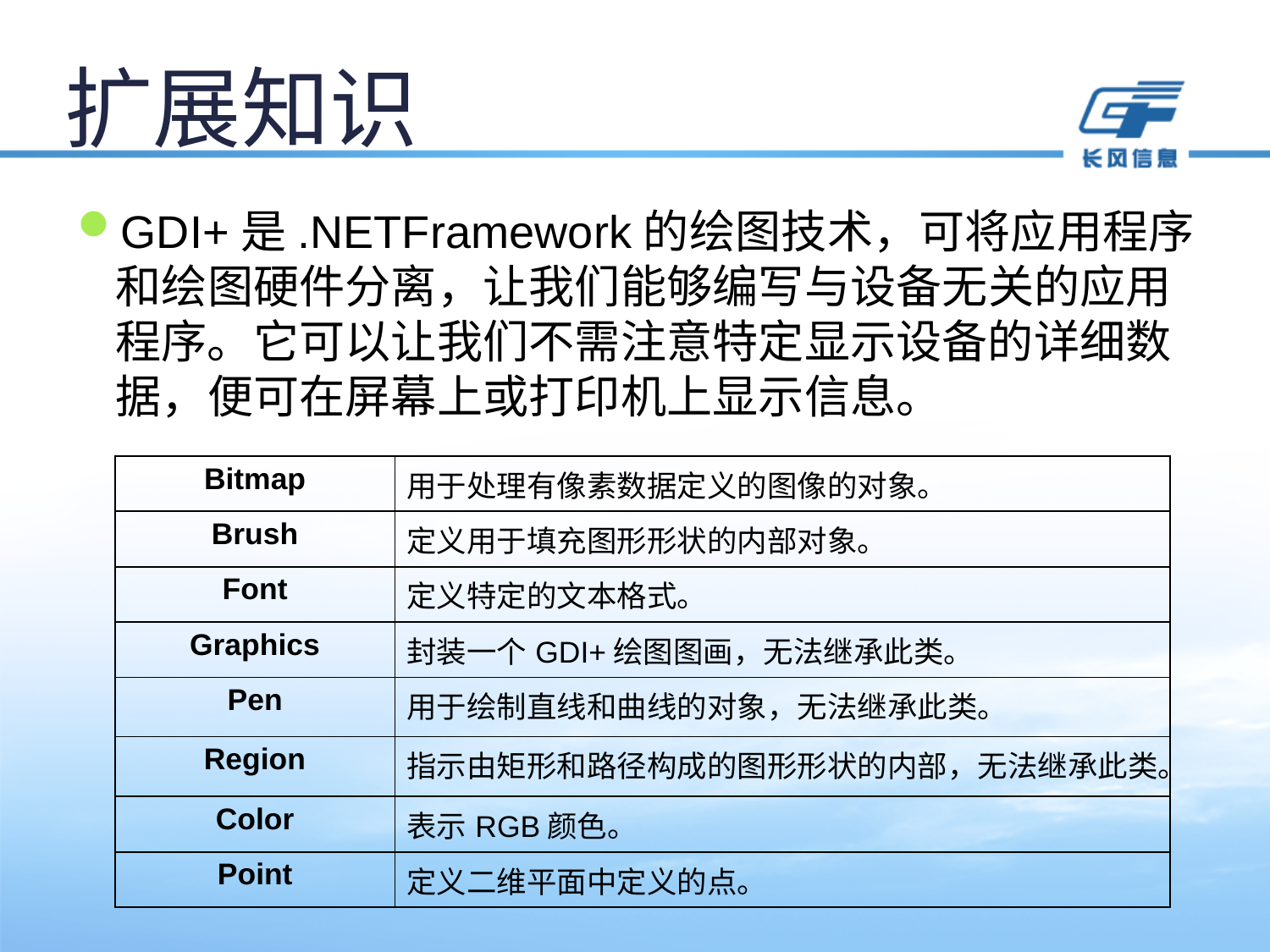

# 扩展知识
GDI+是.NETFramework的绘图技术，可将应用程序和绘图硬件分离，让我们能够编写与设备无关的应用程序。它可以让我们不需注意特定显示设备的详细数据，便可在屏幕上或打印机上显示信息。

| Bitmap | 用于处理有像素数据定义的图像的对象。 |
| --- | --- |
| Brush | 定义用于填充图形形状的内部对象。 |
| Font | 定义特定的文本格式。 |
| Graphics | 封装一个GDI+绘图图画，无法继承此类。 |
| Pen | 用于绘制直线和曲线的对象，无法继承此类。 |
| Region | 指示由矩形和路径构成的图形形状的内部，无法继承此类。 |
| Color | 表示RGB颜色。 |
| Point | 定义二维平面中定义的点。 |